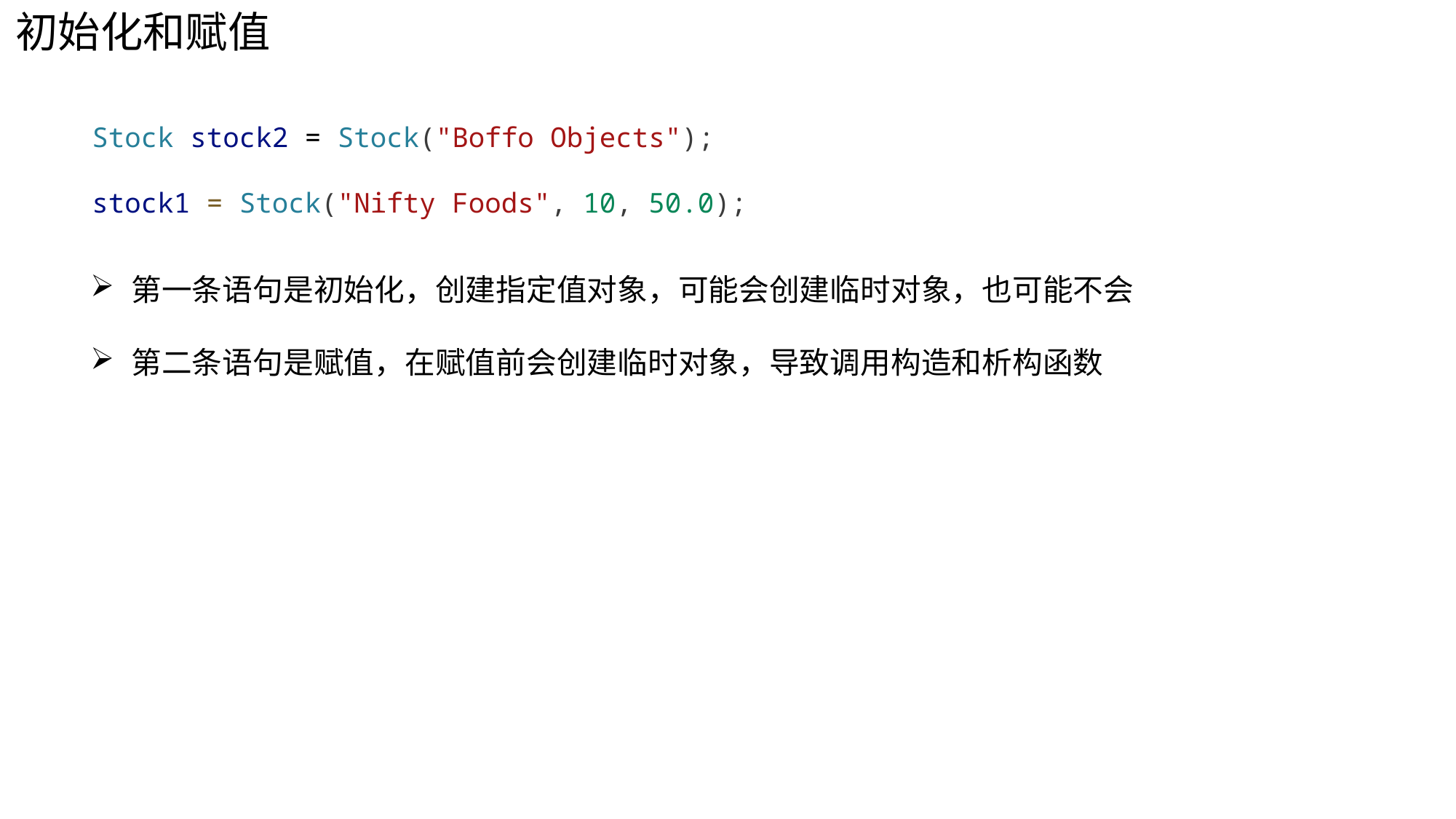

初始化和赋值
Stock stock2 = Stock("Boffo Objects");

stock1 = Stock("Nifty Foods", 10, 50.0);
第一条语句是初始化，创建指定值对象，可能会创建临时对象，也可能不会

第二条语句是赋值，在赋值前会创建临时对象，导致调用构造和析构函数